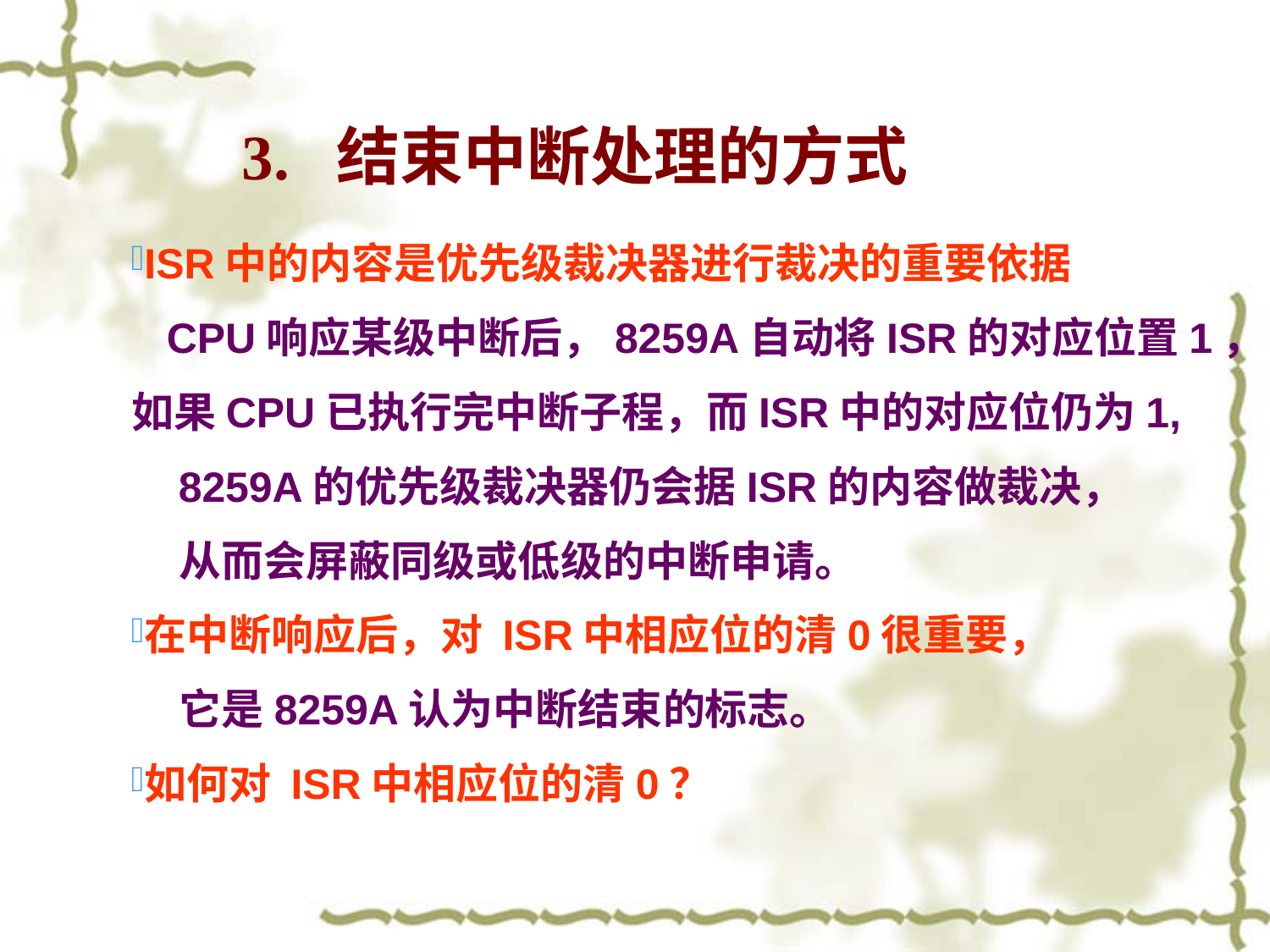

# 3.  结束中断处理的方式
ISR中的内容是优先级裁决器进行裁决的重要依据
   CPU响应某级中断后，8259A自动将ISR的对应位置1，
如果CPU已执行完中断子程，而ISR中的对应位仍为1,
    8259A的优先级裁决器仍会据ISR的内容做裁决，
    从而会屏蔽同级或低级的中断申请。
在中断响应后，对 ISR中相应位的清0很重要，
    它是8259A认为中断结束的标志。
如何对 ISR中相应位的清0？